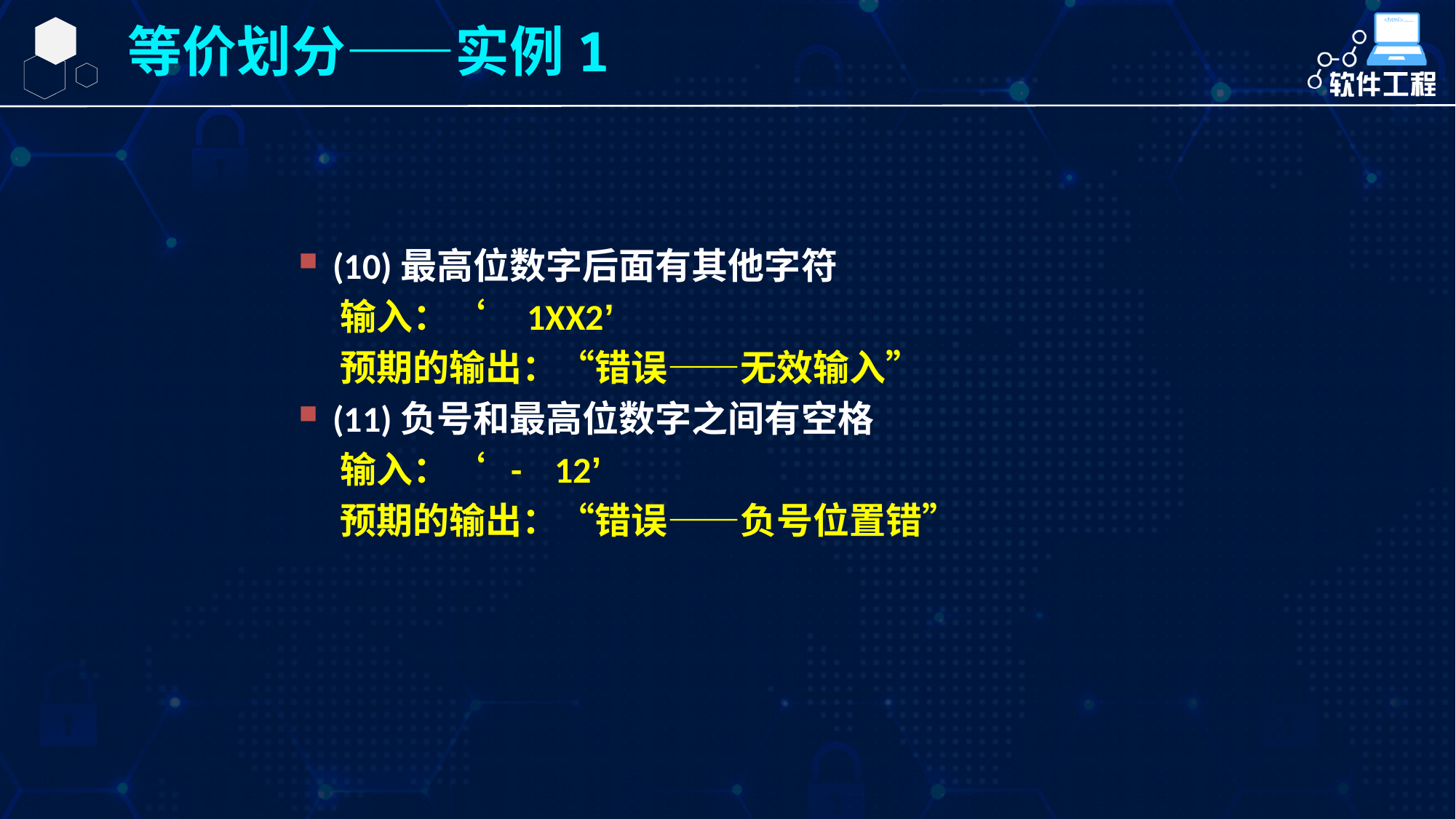

等价划分——实例1
(10)最高位数字后面有其他字符
    输入：‘    1XX2’
    预期的输出：“错误——无效输入”
(11)负号和最高位数字之间有空格
    输入：‘  -    12’
    预期的输出：“错误——负号位置错”